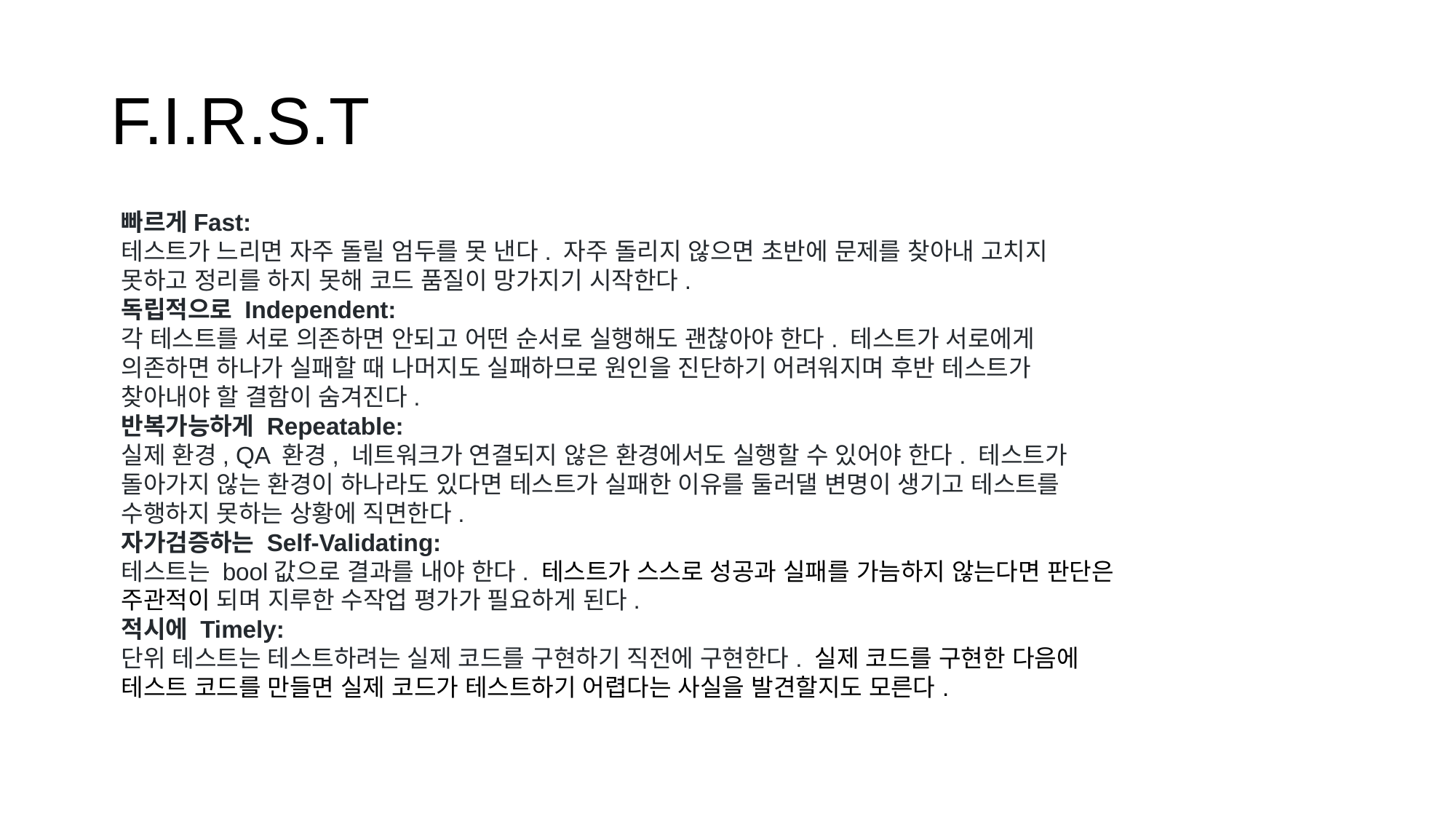

# F.I.R.S.T
빠르게Fast:
테스트가 느리면 자주 돌릴 엄두를 못 낸다. 자주 돌리지 않으면 초반에 문제를 찾아내 고치지 못하고 정리를 하지 못해 코드 품질이 망가지기 시작한다.
독립적으로 Independent:
각 테스트를 서로 의존하면 안되고 어떤 순서로 실행해도 괜찮아야 한다. 테스트가 서로에게 의존하면 하나가 실패할 때 나머지도 실패하므로 원인을 진단하기 어려워지며 후반 테스트가 찾아내야 할 결함이 숨겨진다.
반복가능하게 Repeatable:
실제 환경, QA 환경, 네트워크가 연결되지 않은 환경에서도 실행할 수 있어야 한다. 테스트가 돌아가지 않는 환경이 하나라도 있다면 테스트가 실패한 이유를 둘러댈 변명이 생기고 테스트를 수행하지 못하는 상황에 직면한다.
자가검증하는 Self-Validating:
테스트는 bool값으로 결과를 내야 한다. 테스트가 스스로 성공과 실패를 가늠하지 않는다면 판단은 주관적이 되며 지루한 수작업 평가가 필요하게 된다.
적시에 Timely:
단위 테스트는 테스트하려는 실제 코드를 구현하기 직전에 구현한다. 실제 코드를 구현한 다음에 테스트 코드를 만들면 실제 코드가 테스트하기 어렵다는 사실을 발견할지도 모른다.